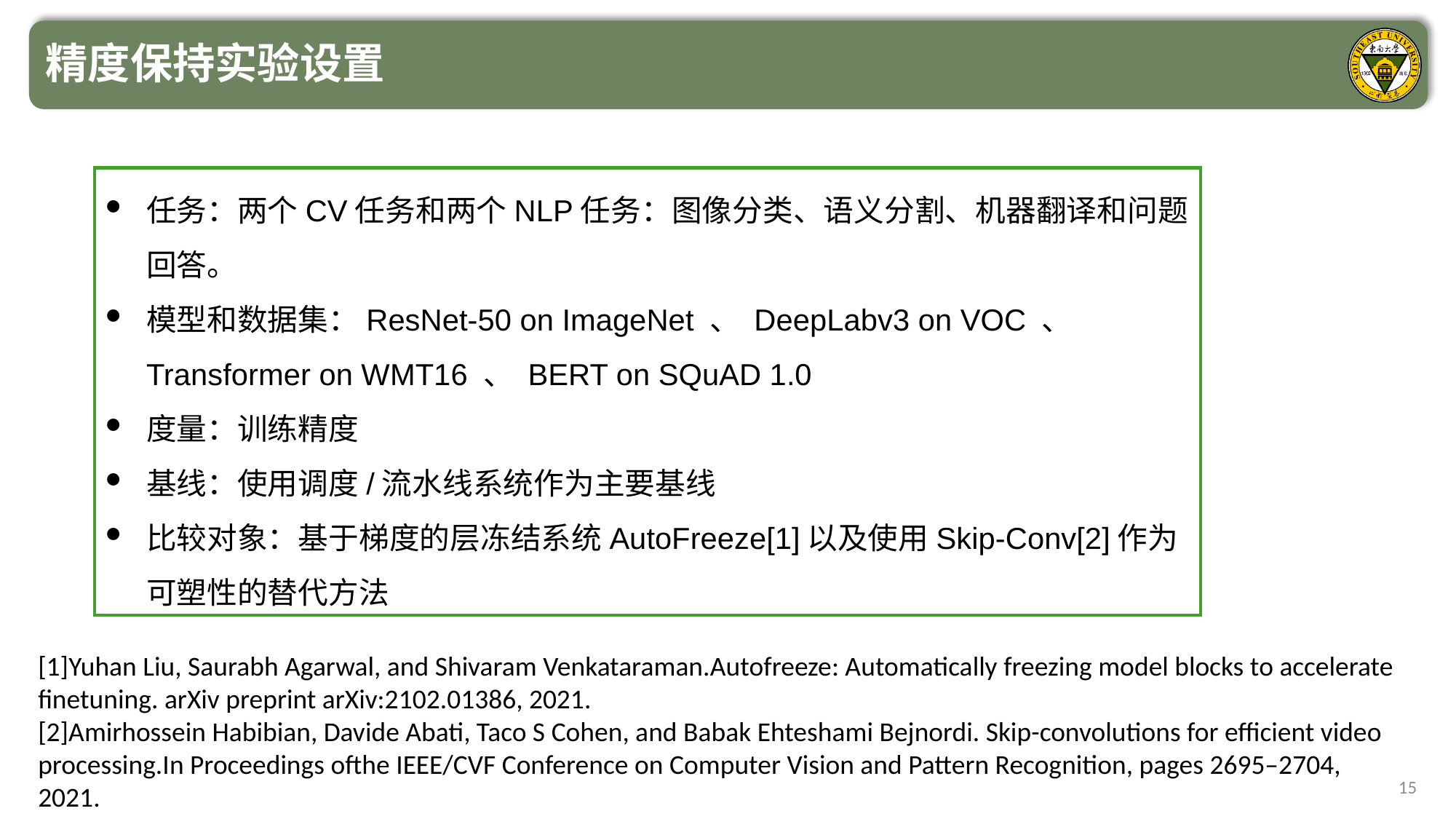

精度保持实验设置

任务：两个CV任务和两个NLP任务：图像分类、语义分割、机器翻译和问题回答。
模型和数据集：ResNet-50 on ImageNet 、 DeepLabv3 on VOC 、 Transformer on WMT16 、 BERT on SQuAD 1.0
度量：训练精度
基线：使用调度/流水线系统作为主要基线
比较对象：基于梯度的层冻结系统AutoFreeze[1]以及使用Skip-Conv[2]作为可塑性的替代方法
[1]Yuhan Liu, Saurabh Agarwal, and Shivaram Venkataraman.Autofreeze: Automatically freezing model blocks to accelerate finetuning. arXiv preprint arXiv:2102.01386, 2021.
[2]Amirhossein Habibian, Davide Abati, Taco S Cohen, and Babak Ehteshami Bejnordi. Skip-convolutions for efficient video processing.In Proceedings ofthe IEEE/CVF Conference on Computer Vision and Pattern Recognition, pages 2695–2704, 2021.
15